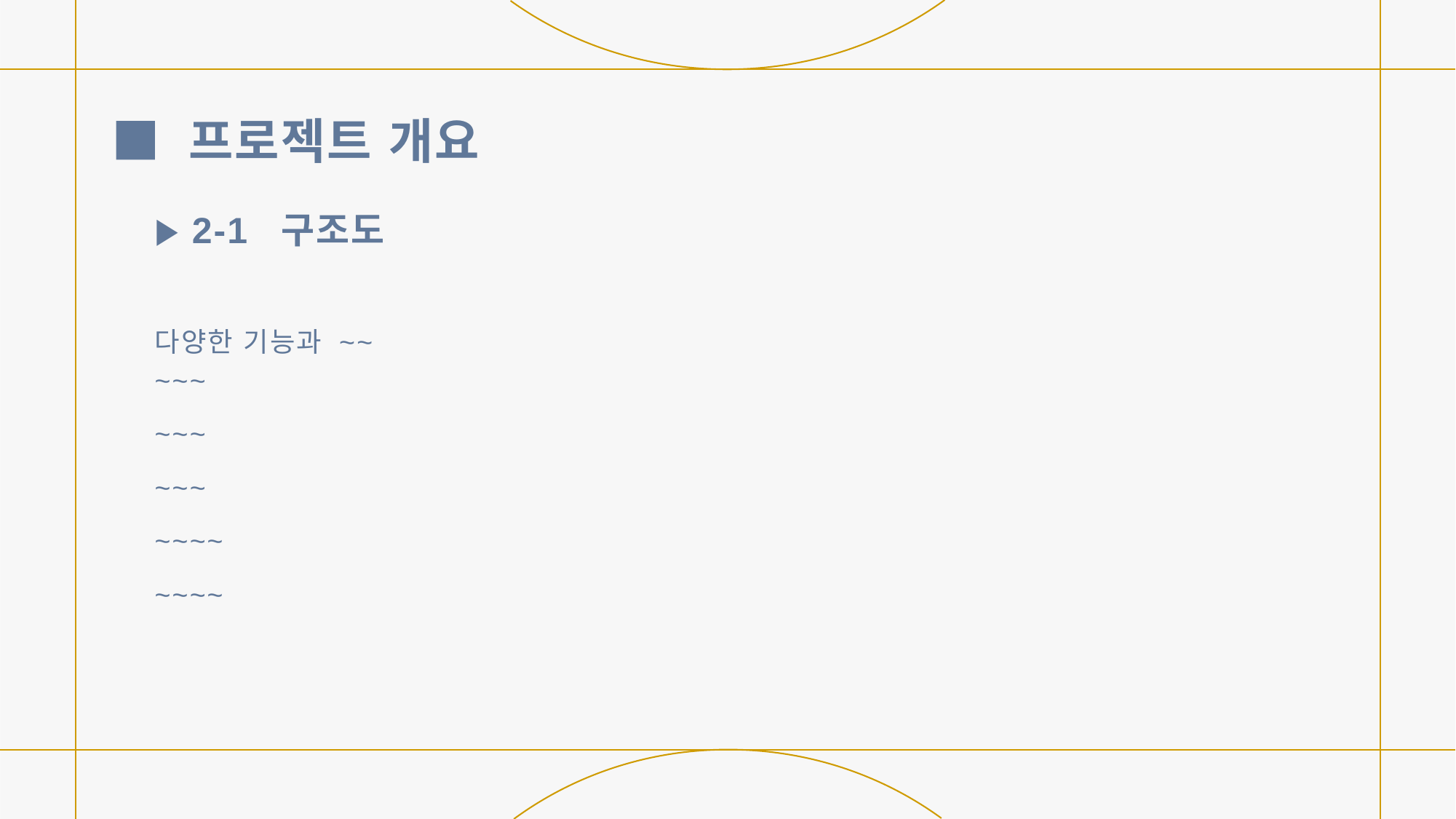

# ■ 프로젝트 개요
▶ 2-1  구조도

다양한 기능과 ~~
~~~
~~~
~~~
~~~~
~~~~